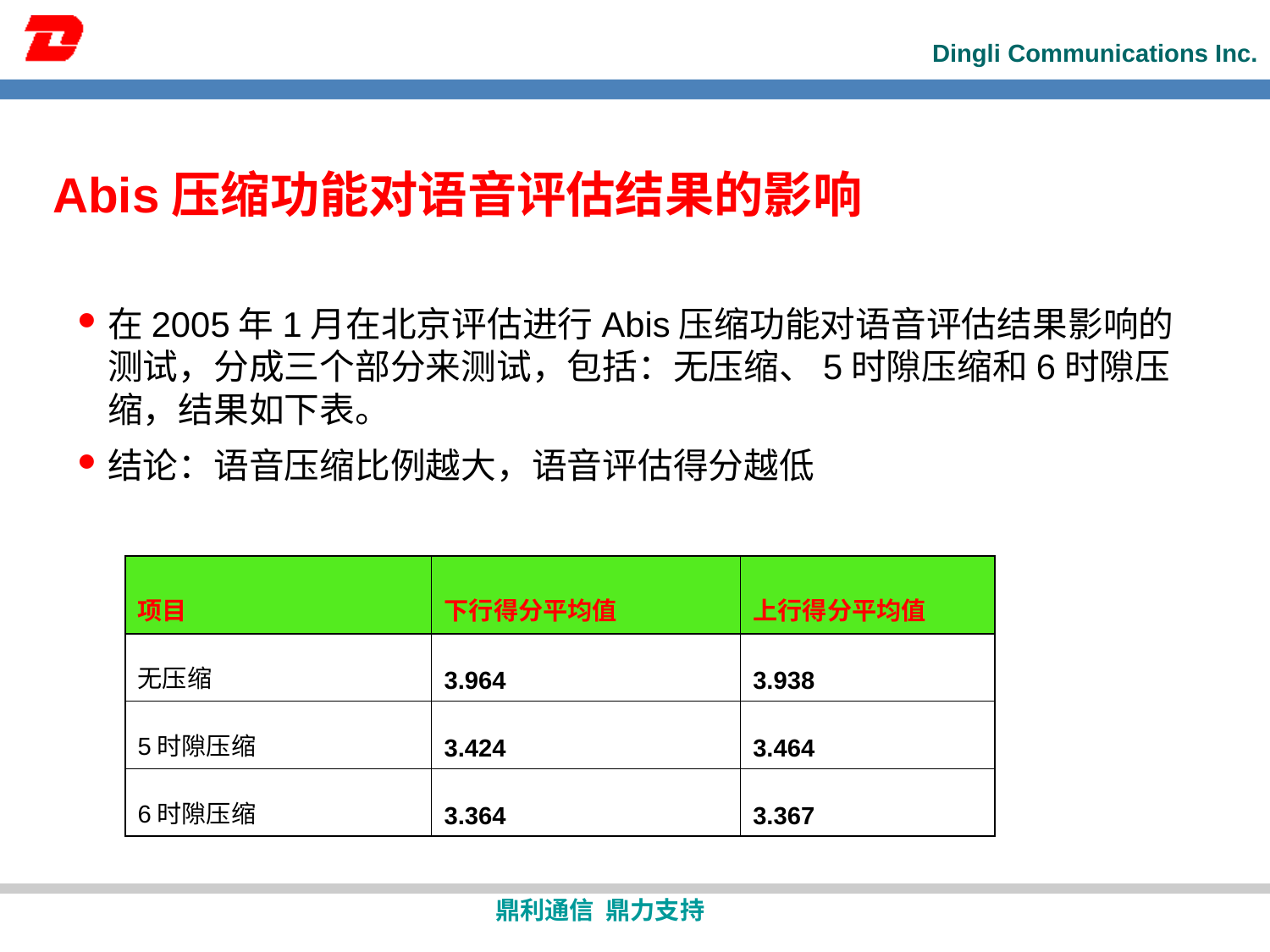

# Abis压缩功能对语音评估结果的影响
在2005年1月在北京评估进行Abis压缩功能对语音评估结果影响的测试，分成三个部分来测试，包括：无压缩、5时隙压缩和6时隙压缩，结果如下表。
结论：语音压缩比例越大，语音评估得分越低
| 项目 | 下行得分平均值 | 上行得分平均值 |
| --- | --- | --- |
| 无压缩 | 3.964 | 3.938 |
| 5时隙压缩 | 3.424 | 3.464 |
| 6时隙压缩 | 3.364 | 3.367 |